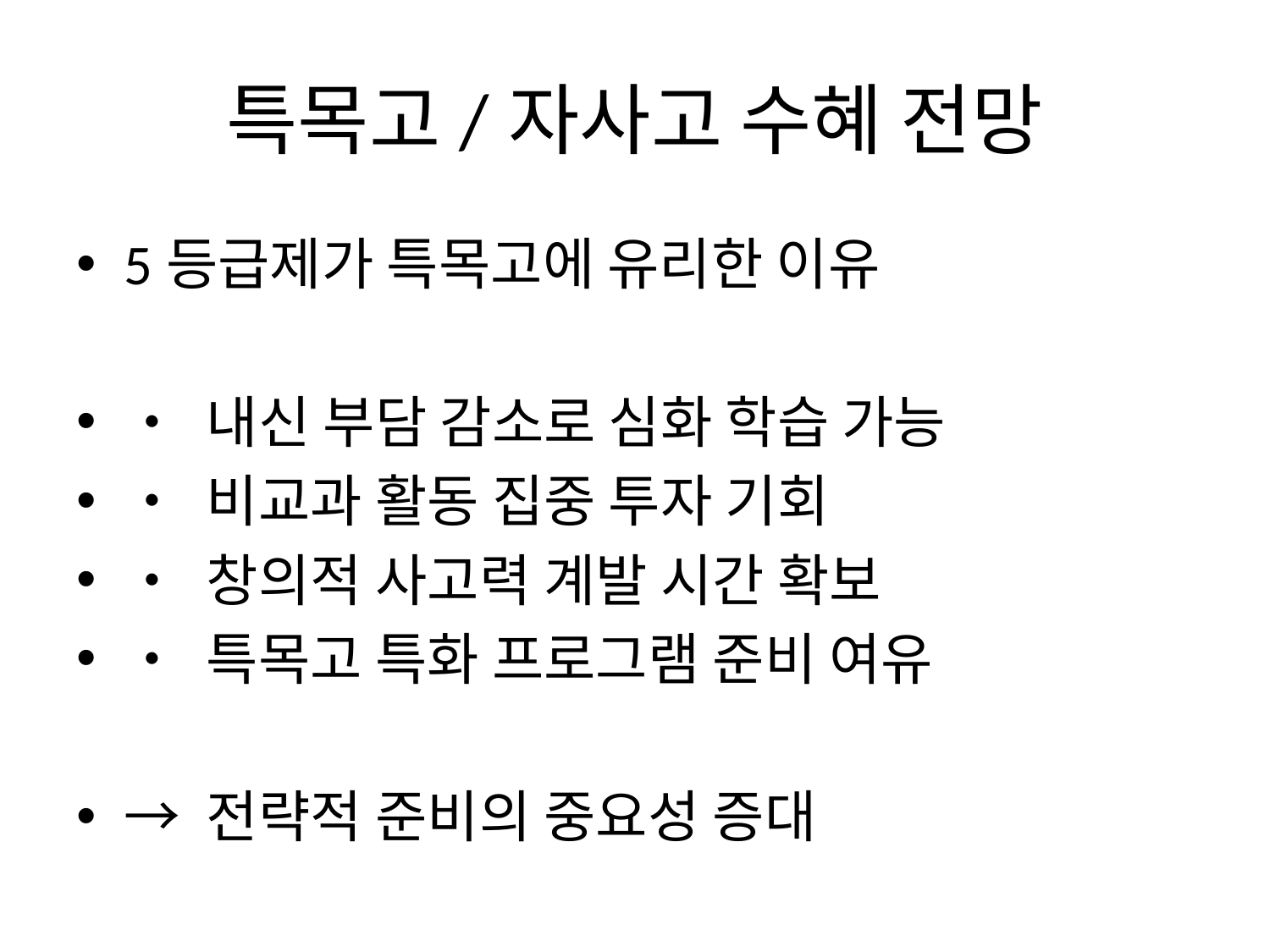

# 특목고/자사고 수혜 전망
5등급제가 특목고에 유리한 이유

• 내신 부담 감소로 심화 학습 가능
• 비교과 활동 집중 투자 기회
• 창의적 사고력 계발 시간 확보
• 특목고 특화 프로그램 준비 여유

→ 전략적 준비의 중요성 증대